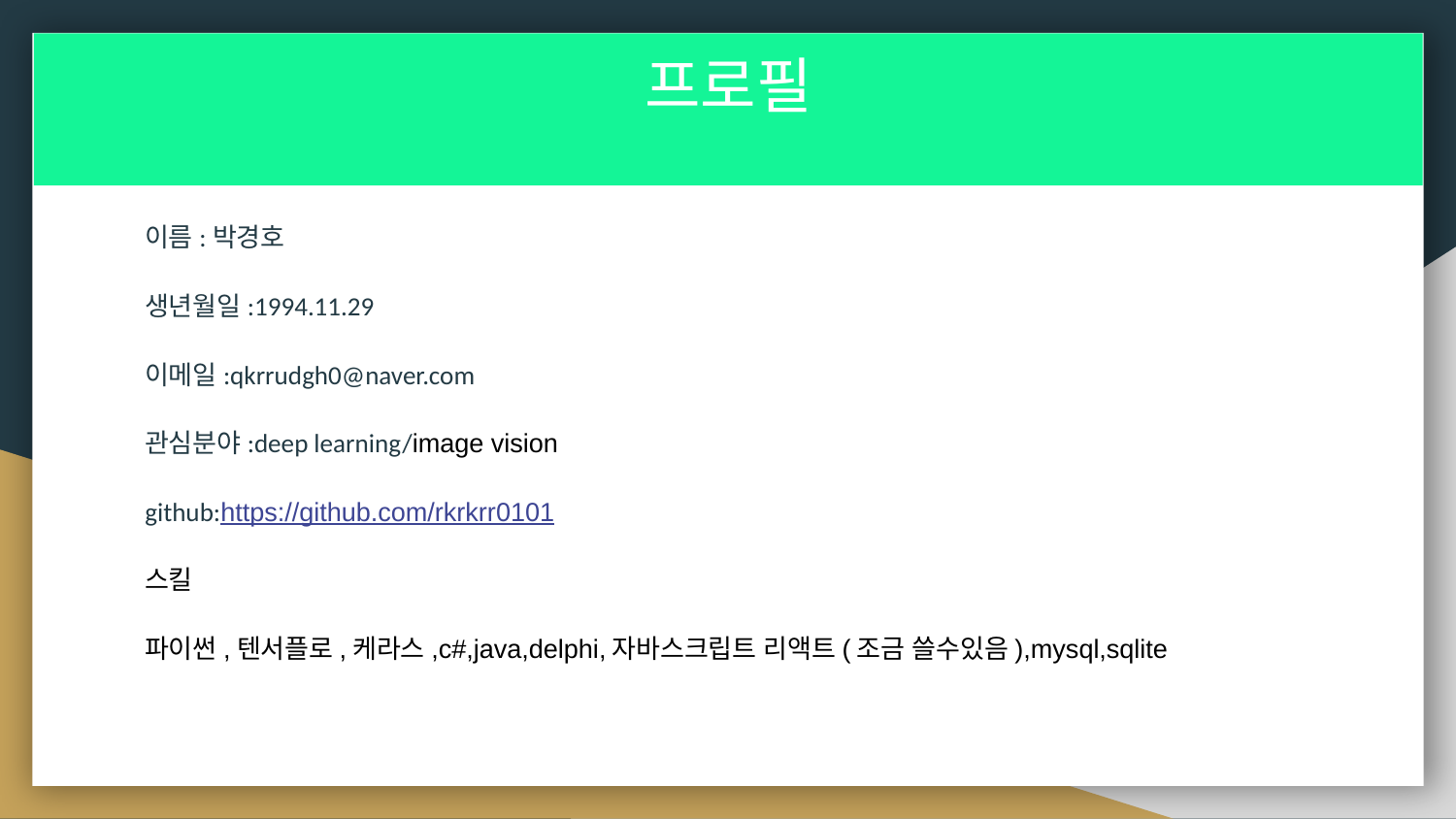

# 프로필

이름:박경호
생년월일:1994.11.29
이메일:qkrrudgh0@naver.com
관심분야:deep learning/image vision
github:https://github.com/rkrkrr0101
스킬
파이썬,텐서플로,케라스,c#,java,delphi,자바스크립트 리액트(조금 쓸수있음),mysql,sqlite